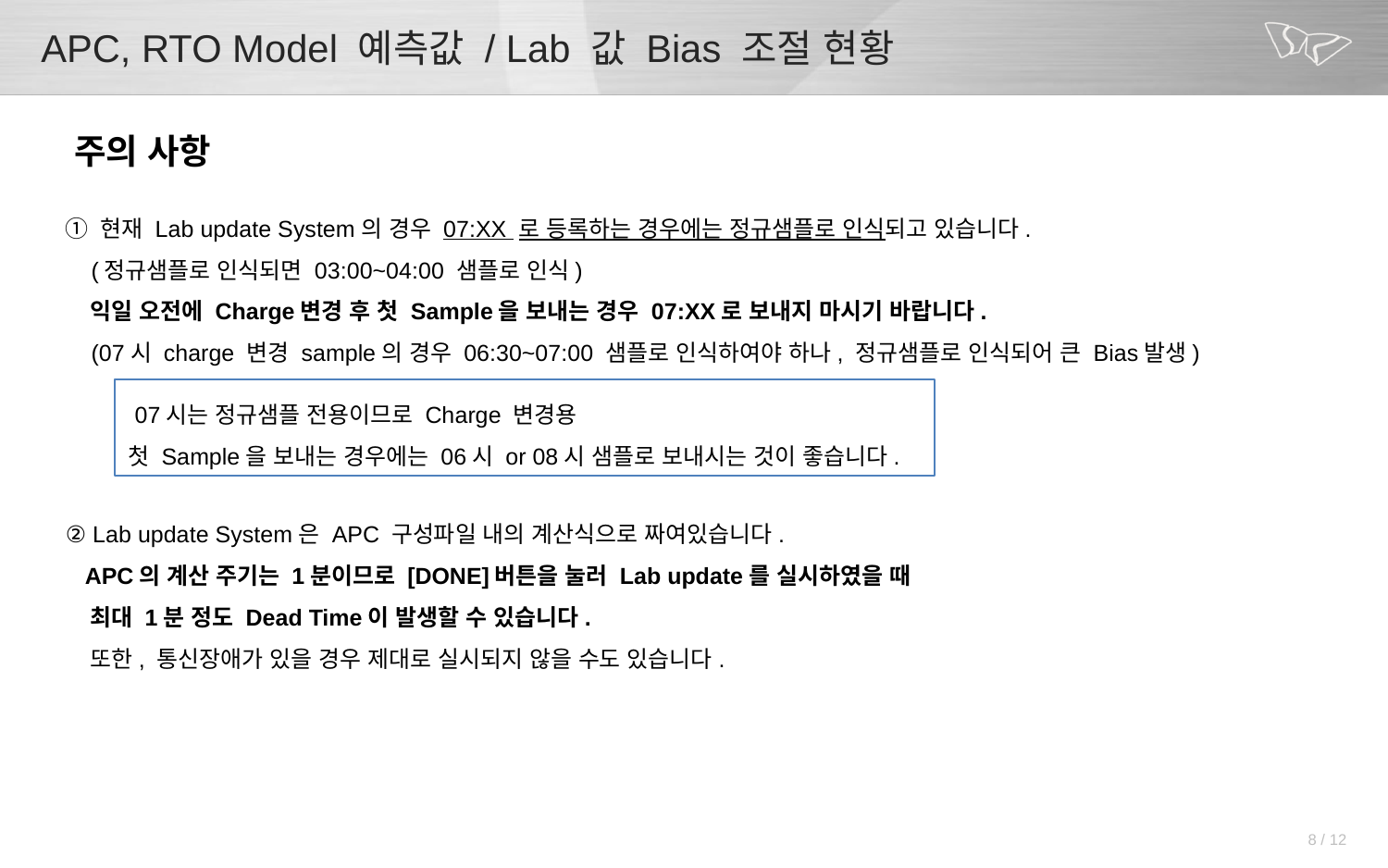

# APC, RTO Model 예측값 / Lab 값 Bias 조절 현황
주의 사항
① 현재 Lab update System의 경우 07:XX 로 등록하는 경우에는 정규샘플로 인식되고 있습니다.
    (정규샘플로 인식되면 03:00~04:00 샘플로 인식)
   익일 오전에 Charge변경 후 첫 Sample을 보내는 경우 07:XX로 보내지 마시기 바랍니다.
    (07시 charge 변경 sample의 경우 06:30~07:00 샘플로 인식하여야 하나, 정규샘플로 인식되어 큰 Bias발생)
 07시는 정규샘플 전용이므로 Charge 변경용
첫 Sample을 보내는 경우에는 06시 or 08시 샘플로 보내시는 것이 좋습니다.
② Lab update System은 APC 구성파일 내의 계산식으로 짜여있습니다.
   APC의 계산 주기는 1분이므로 [DONE]버튼을 눌러 Lab update를 실시하였을 때
   최대 1분 정도 Dead Time이 발생할 수 있습니다.
   또한, 통신장애가 있을 경우 제대로 실시되지 않을 수도 있습니다.

8 / 12